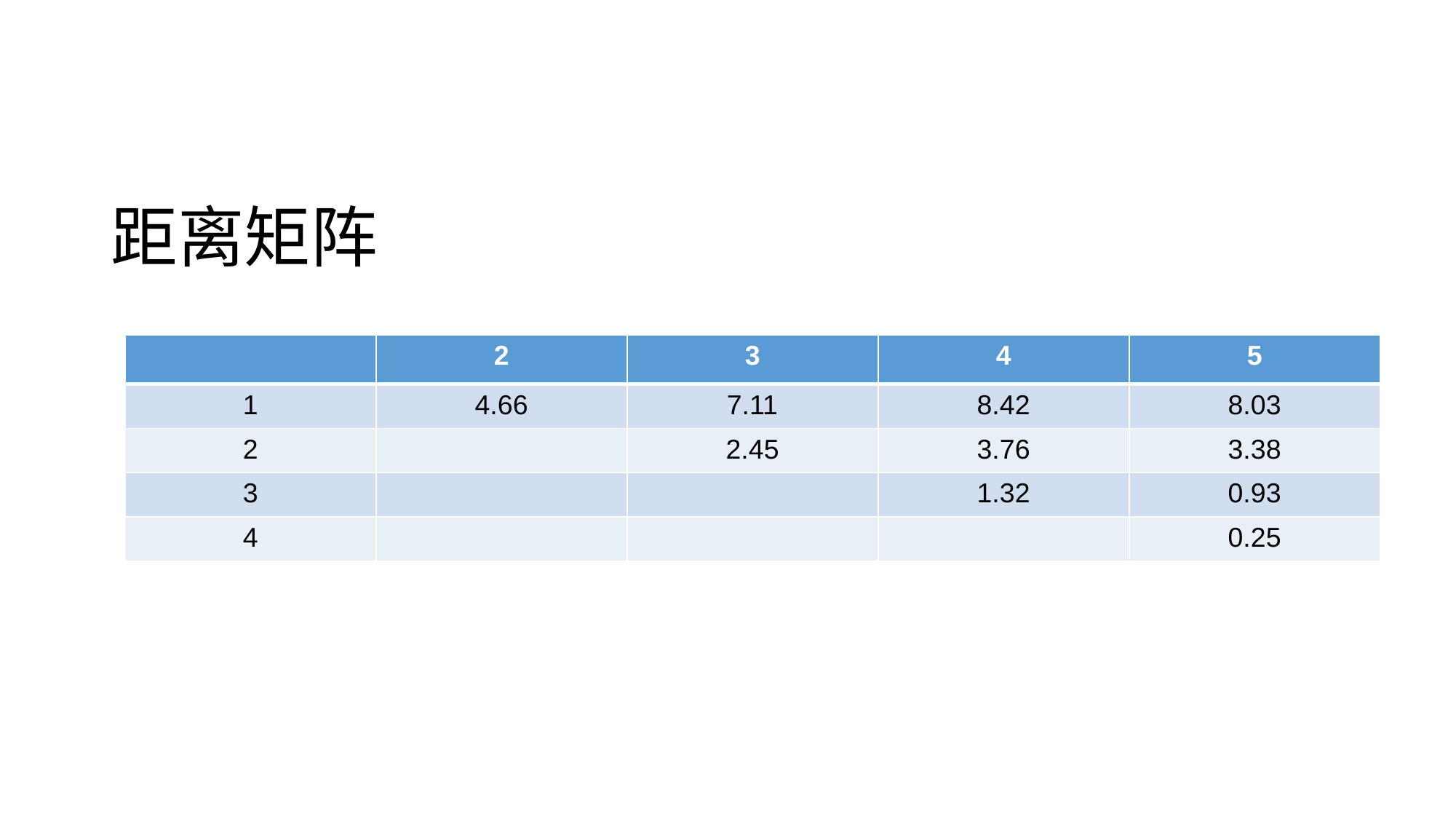

# 距离矩阵
|  | 2 | 3 | 4 | 5 |
| --- | --- | --- | --- | --- |
| 1 | 4.66 | 7.11 | 8.42 | 8.03 |
| 2 |  | 2.45 | 3.76 | 3.38 |
| 3 |  |  | 1.32 | 0.93 |
| 4 |  |  |  | 0.25 |